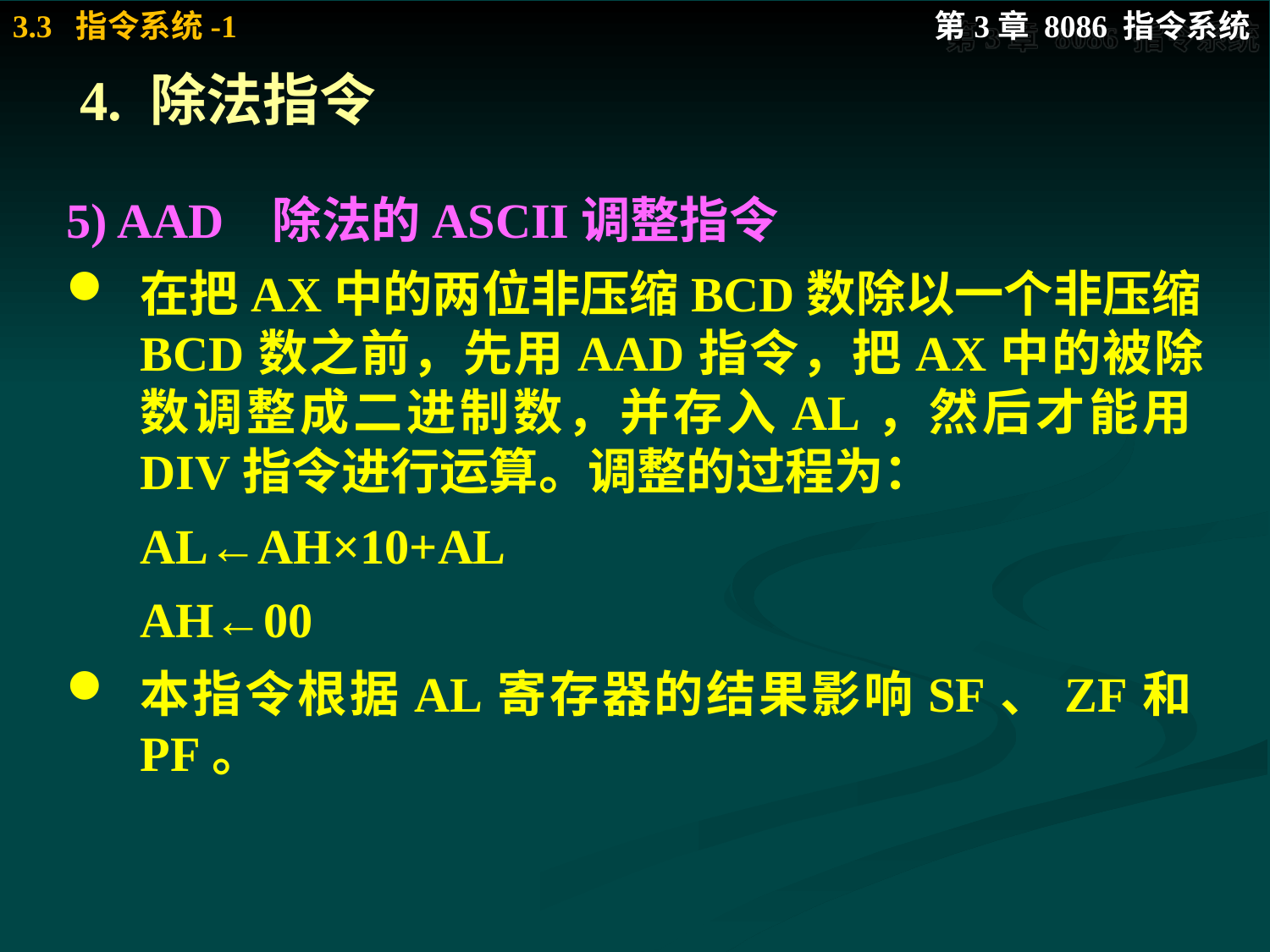

# 4. 除法指令
5) AAD   除法的ASCII调整指令
在把AX中的两位非压缩BCD数除以一个非压缩BCD数之前，先用AAD指令，把AX中的被除数调整成二进制数，并存入AL，然后才能用DIV指令进行运算。调整的过程为：
	AL←AH×10+AL
	AH←00
本指令根据AL寄存器的结果影响SF、ZF和PF。